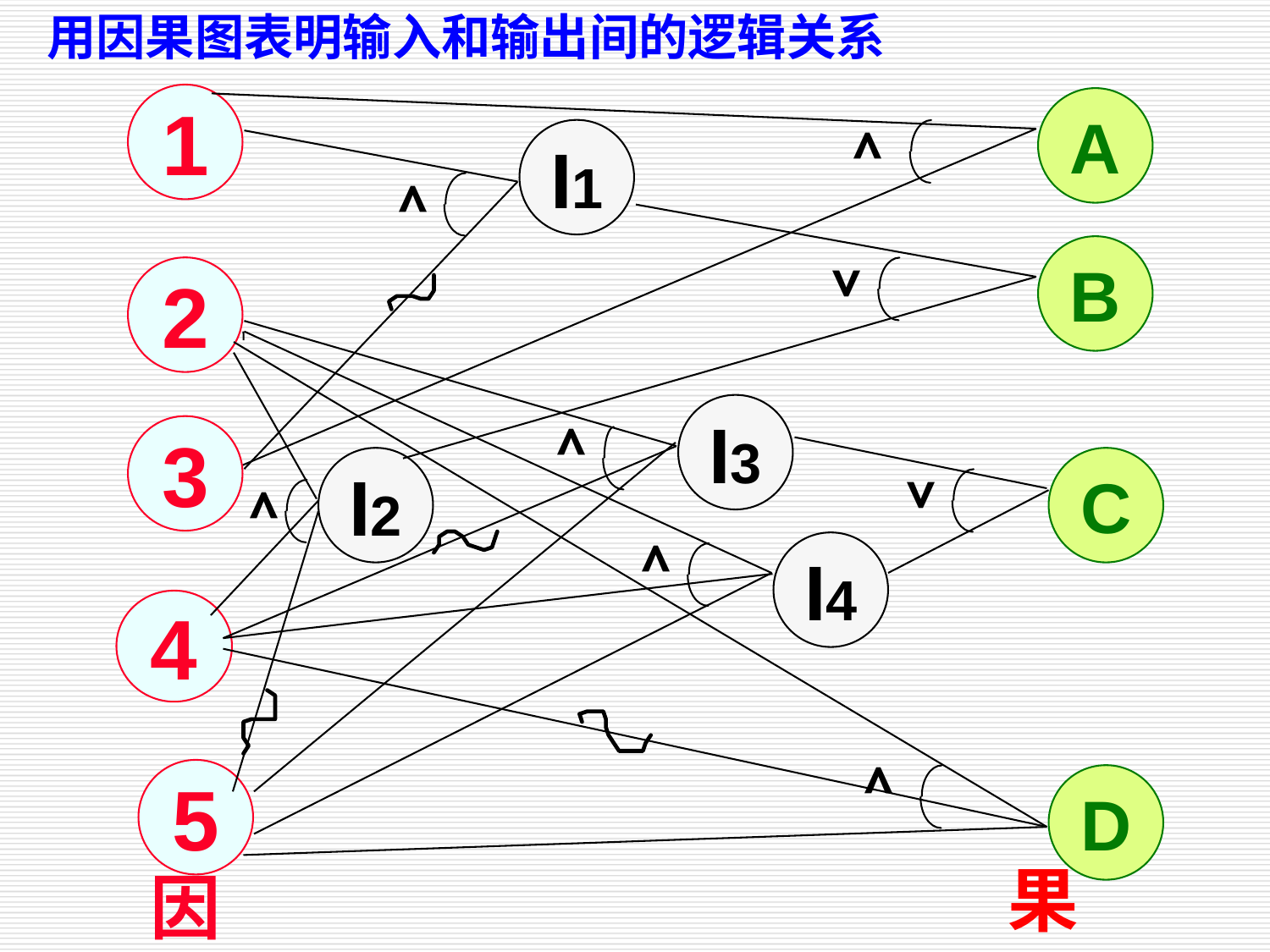

用因果图表明输入和输出间的逻辑关系
1
A

∧
I1

∧

B
∨
2

I3
∧
3

I2
C
∨

∧

∧

I4

4

∧
5
D

果
因